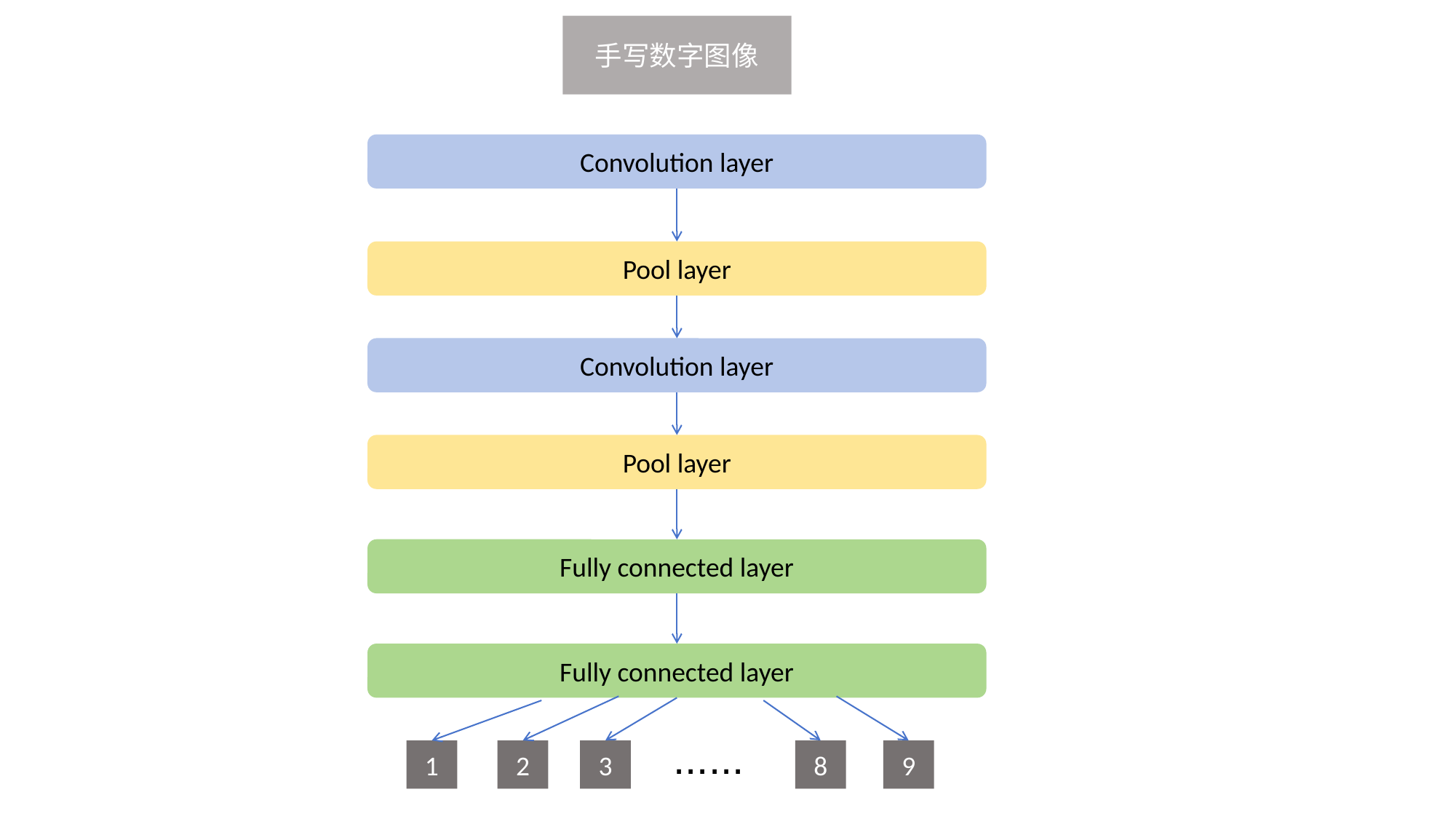

手写数字图像
Convolution layer
Pool layer
Convolution layer
Pool layer
Fully connected layer
Fully connected layer
......
1
2
3
8
9